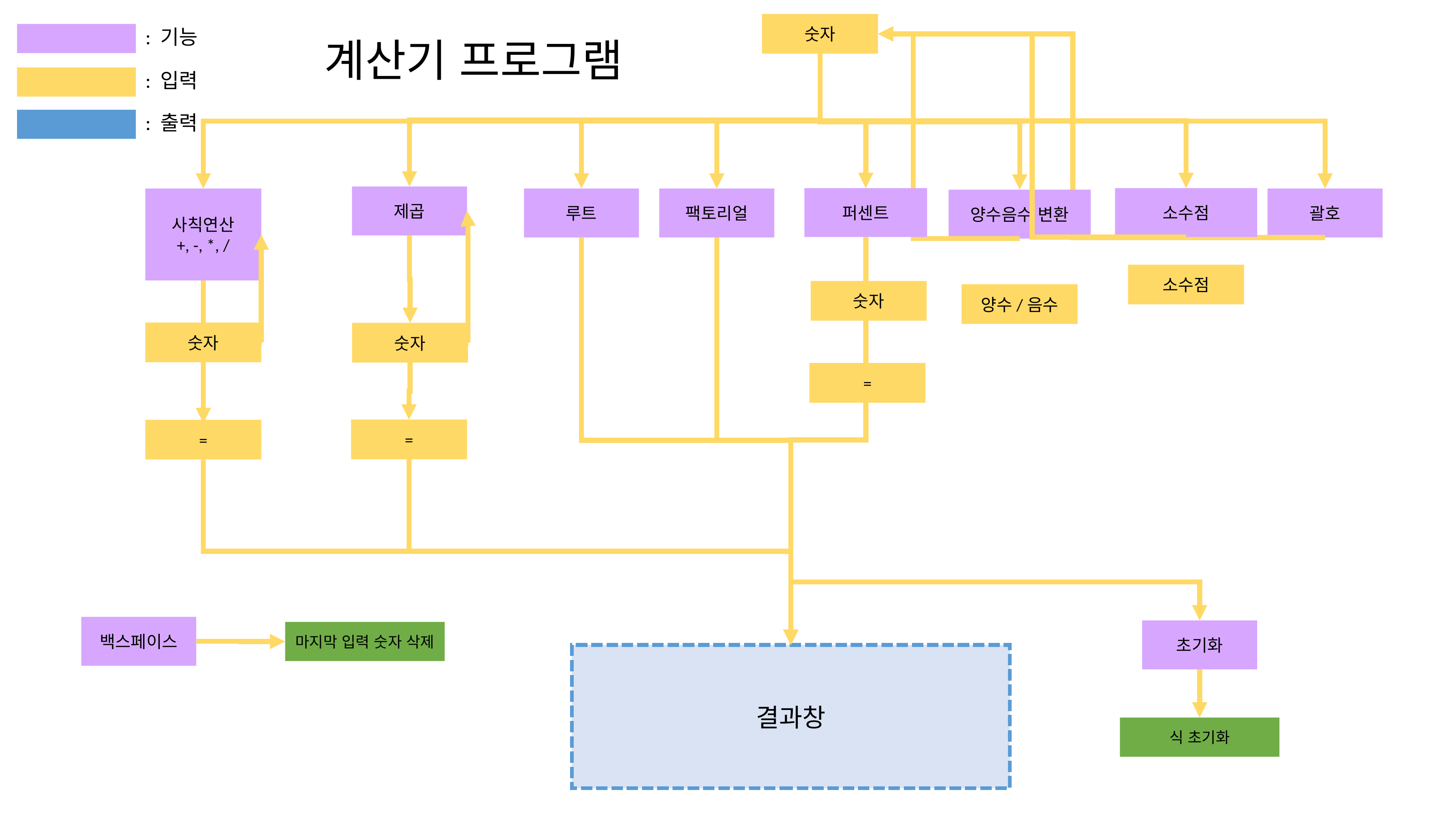

숫자
: 기능

: 입력

: 출력

계산기 프로그램
제곱
퍼센트
소수점
괄호
팩토리얼
사칙연산
+, -, *, /
루트
양수음수 변환
소수점
숫자
양수/음수
숫자
숫자
=
=
=
백스페이스
초기화
마지막 입력 숫자 삭제
결과창
식 초기화